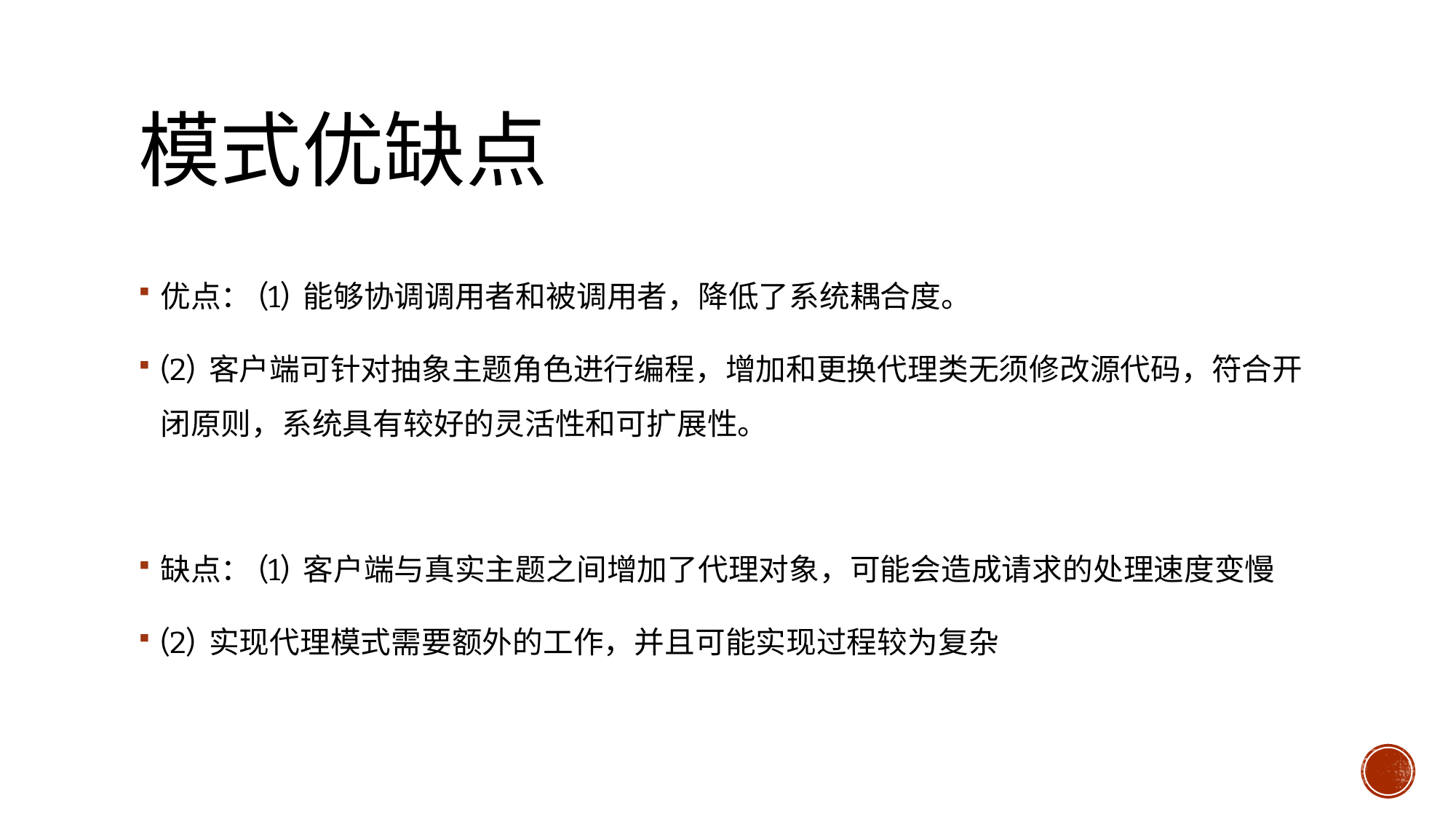

# 模式优缺点
优点：(1) 能够协调调用者和被调用者，降低了系统耦合度。
(2) 客户端可针对抽象主题角色进行编程，增加和更换代理类无须修改源代码，符合开闭原则，系统具有较好的灵活性和可扩展性。

缺点：(1) 客户端与真实主题之间增加了代理对象，可能会造成请求的处理速度变慢
(2) 实现代理模式需要额外的工作，并且可能实现过程较为复杂